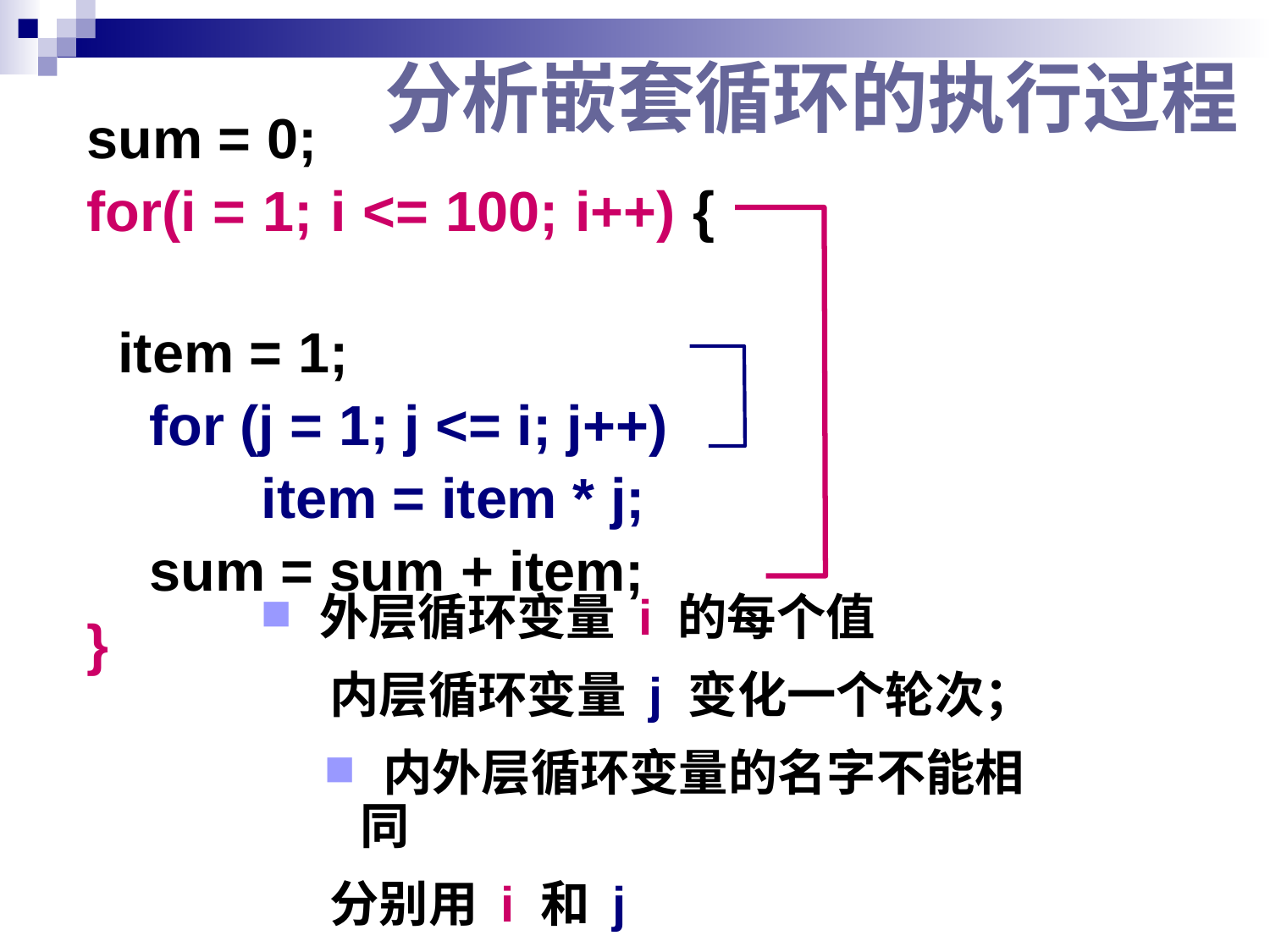

# 分析嵌套循环的执行过程
sum = 0;
for(i = 1; i <= 100; i++) {
  item = 1;
    for (j = 1; j <= i; j++)
	   	item = item * j;
    sum = sum + item;
}

 外层循环变量 i 的每个值
内层循环变量 j 变化一个轮次；
 内外层循环变量的名字不能相同
分别用 i 和 j